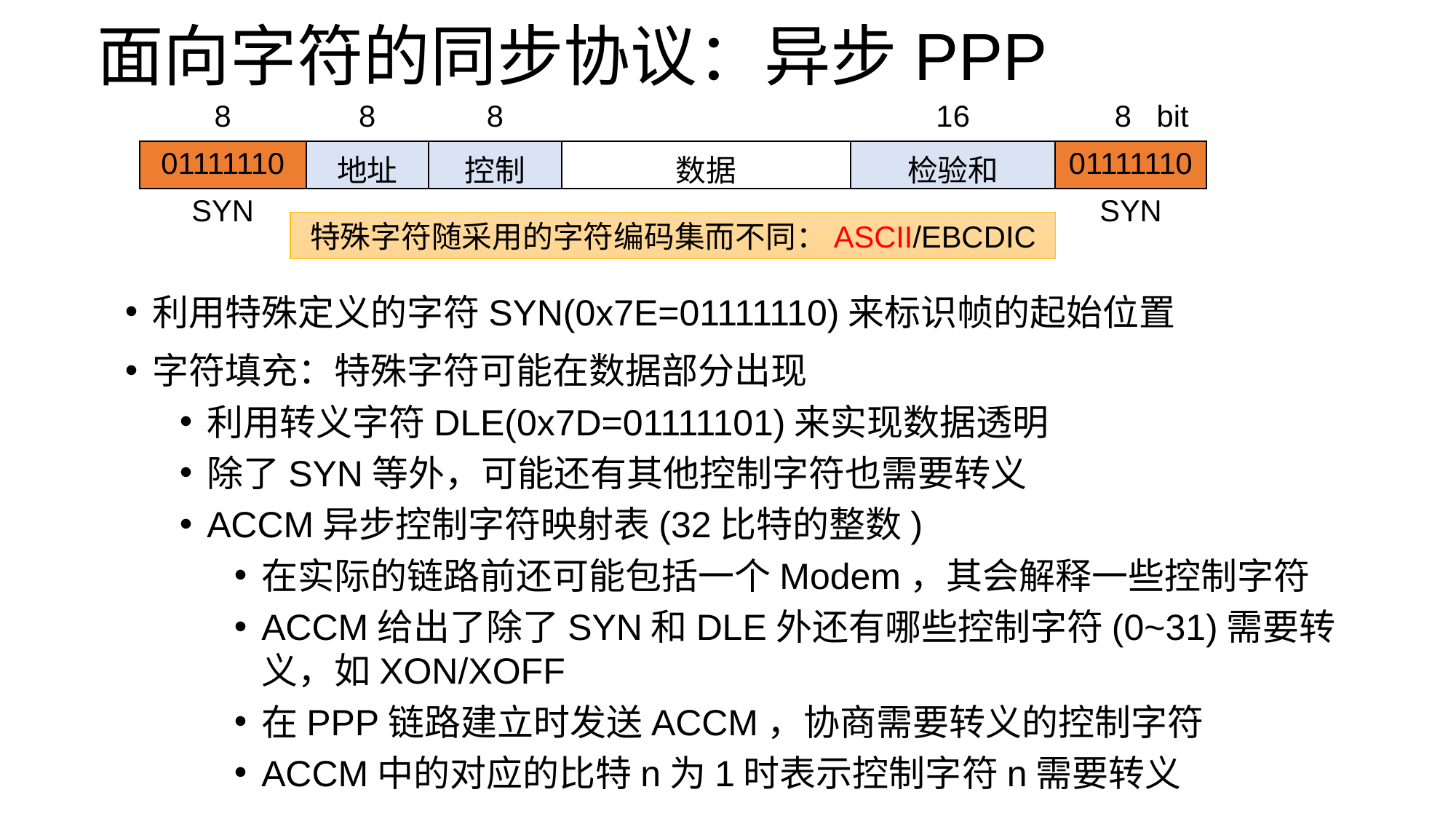

# 面向字符的同步协议：异步PPP
| 8 | 8 | 8 |  | 16 | 8 bit |
| --- | --- | --- | --- | --- | --- |
| 01111110 | 地址 | 控制 | 数据 | 检验和 | 01111110 |
| SYN |  |  |  |  | SYN |
特殊字符随采用的字符编码集而不同：ASCII/EBCDIC
利用特殊定义的字符SYN(0x7E=01111110)来标识帧的起始位置
字符填充：特殊字符可能在数据部分出现
利用转义字符DLE(0x7D=01111101)来实现数据透明
除了SYN等外，可能还有其他控制字符也需要转义
ACCM异步控制字符映射表(32比特的整数)
在实际的链路前还可能包括一个Modem，其会解释一些控制字符
ACCM给出了除了SYN和DLE外还有哪些控制字符(0~31)需要转义，如XON/XOFF
在PPP链路建立时发送ACCM，协商需要转义的控制字符
ACCM中的对应的比特n为1时表示控制字符n需要转义